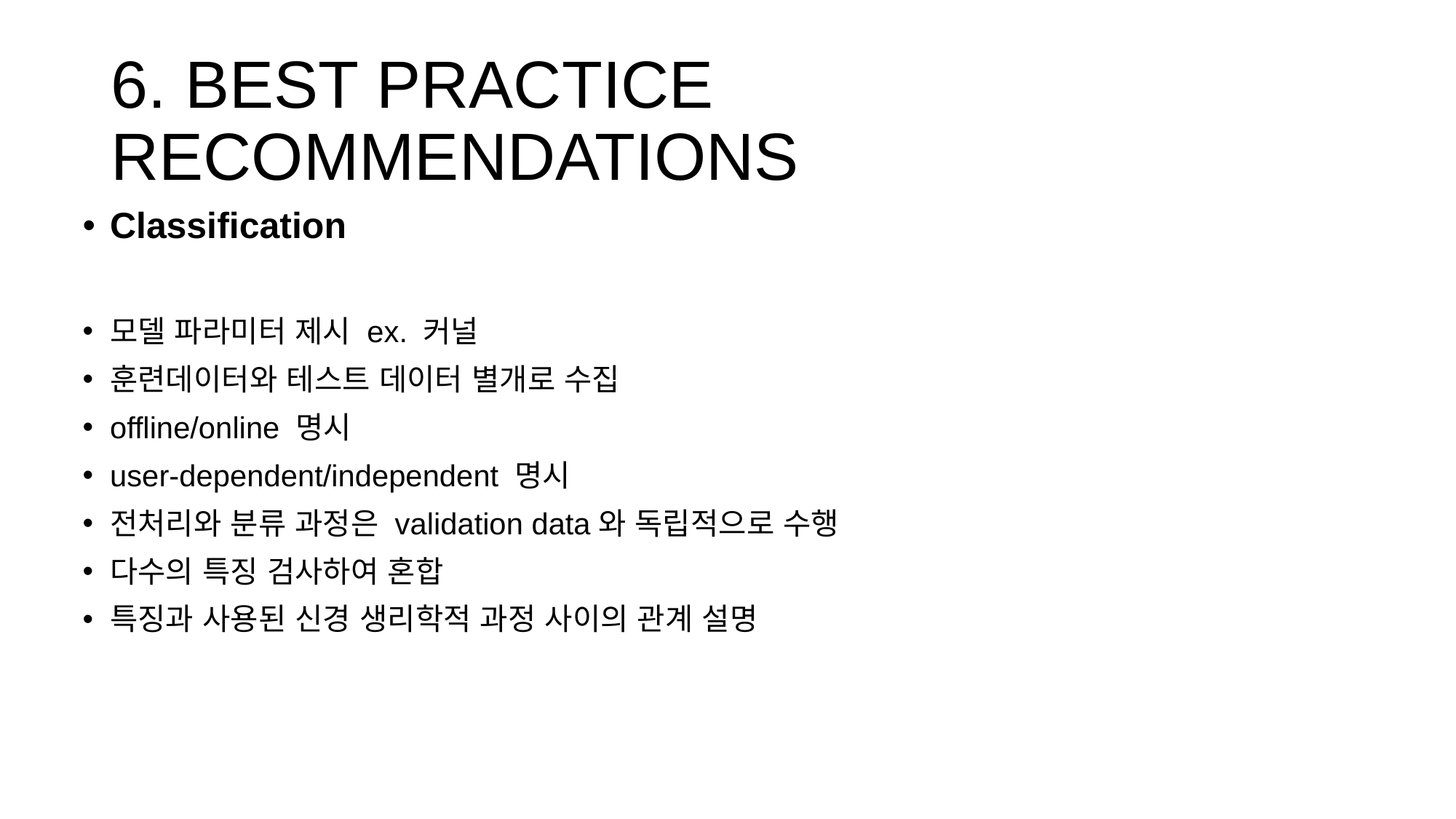

# 6. BEST PRACTICE RECOMMENDATIONS
Classification

모델 파라미터 제시 ex. 커널
훈련데이터와 테스트 데이터 별개로 수집
offline/online 명시
user-dependent/independent 명시
전처리와 분류 과정은 validation data와 독립적으로 수행
다수의 특징 검사하여 혼합
특징과 사용된 신경 생리학적 과정 사이의 관계 설명